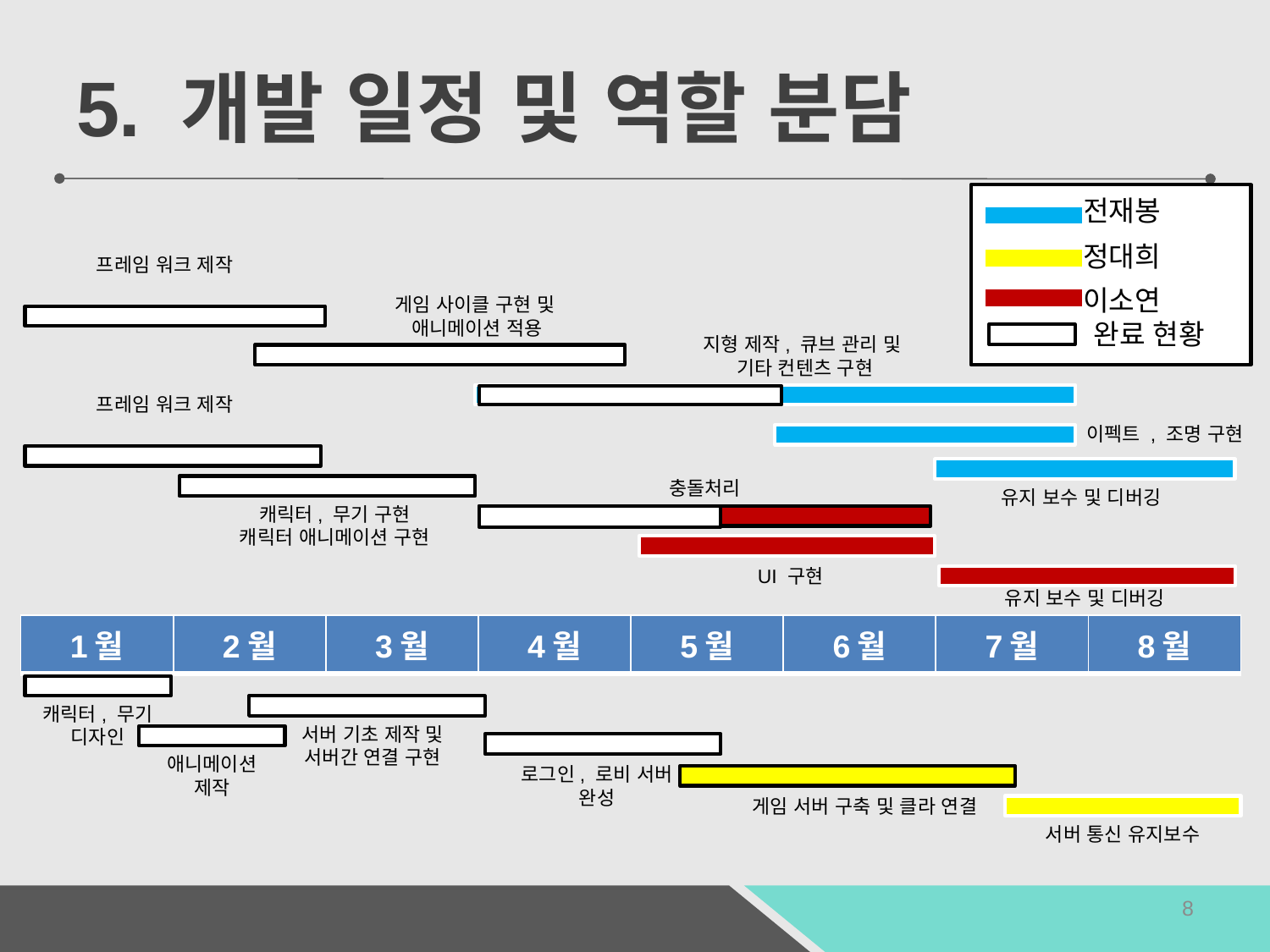

5. 개발 일정 및 역할 분담

전재봉

정대희
프레임 워크 제작

이소연
게임 사이클 구현 및
 애니메이션 적용

완료 현황

지형 제작, 큐브 관리 및
기타 컨텐츠 구현

프레임 워크 제작

이펙트 , 조명 구현

충돌처리

유지 보수 및 디버깅
캐릭터, 무기 구현
캐릭터 애니메이션 구현

UI 구현

유지 보수 및 디버깅
| 1월 | 2월 | 3월 | 4월 | 5월 | 6월 | 7월 | 8월 |
| --- | --- | --- | --- | --- | --- | --- | --- |

캐릭터, 무기 디자인

서버 기초 제작 및
서버간 연결 구현

애니메이션 제작
로그인, 로비 서버 완성

게임 서버 구축 및 클라 연결

서버 통신 유지보수
8